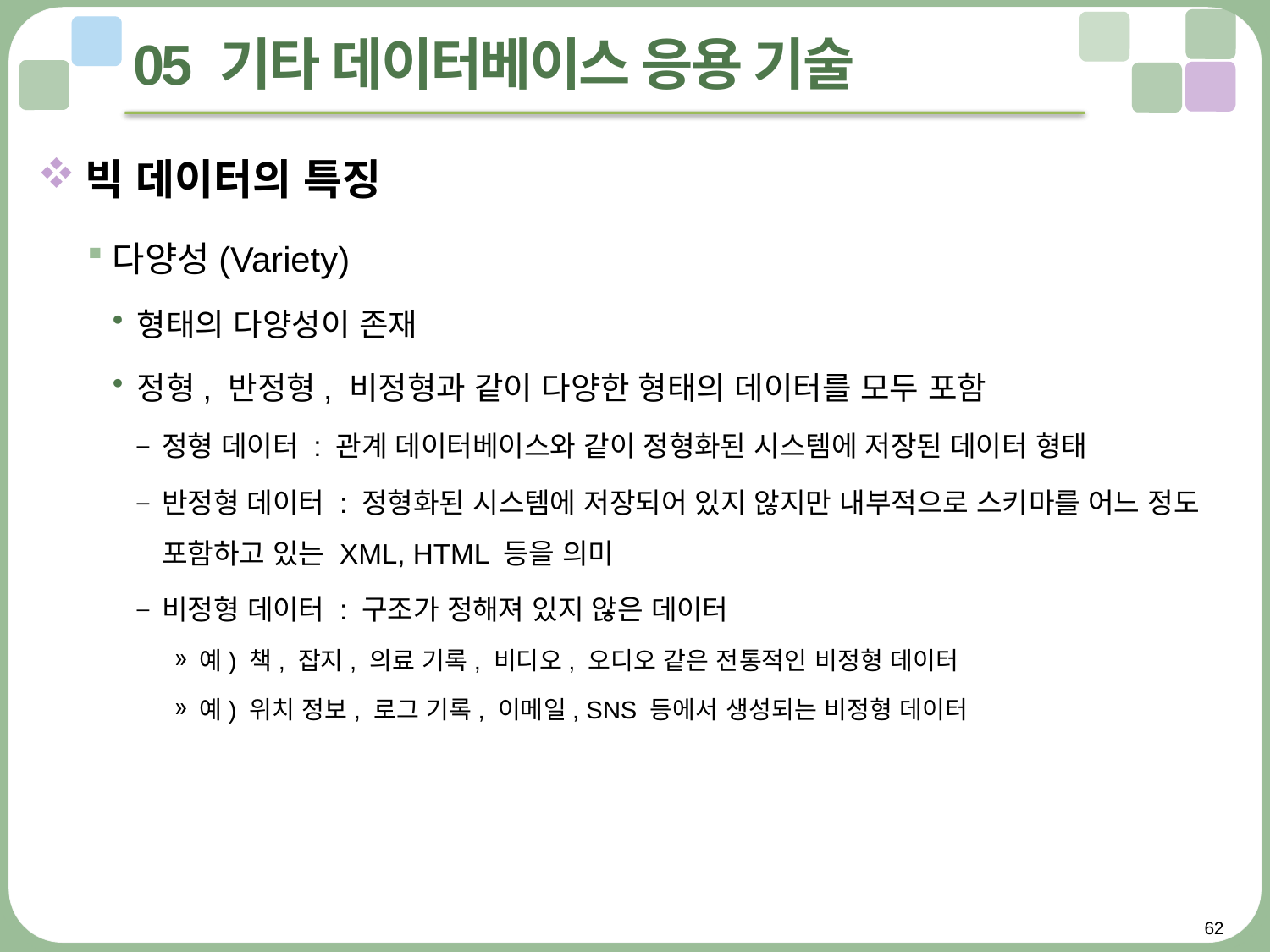

# 05 기타 데이터베이스 응용 기술
빅 데이터의 특징
다양성(Variety)
형태의 다양성이 존재
정형, 반정형, 비정형과 같이 다양한 형태의 데이터를 모두 포함
정형 데이터 : 관계 데이터베이스와 같이 정형화된 시스템에 저장된 데이터 형태
반정형 데이터 : 정형화된 시스템에 저장되어 있지 않지만 내부적으로 스키마를 어느 정도 포함하고 있는 XML, HTML 등을 의미
비정형 데이터 : 구조가 정해져 있지 않은 데이터
예) 책, 잡지, 의료 기록, 비디오, 오디오 같은 전통적인 비정형 데이터
예) 위치 정보, 로그 기록, 이메일, SNS 등에서 생성되는 비정형 데이터